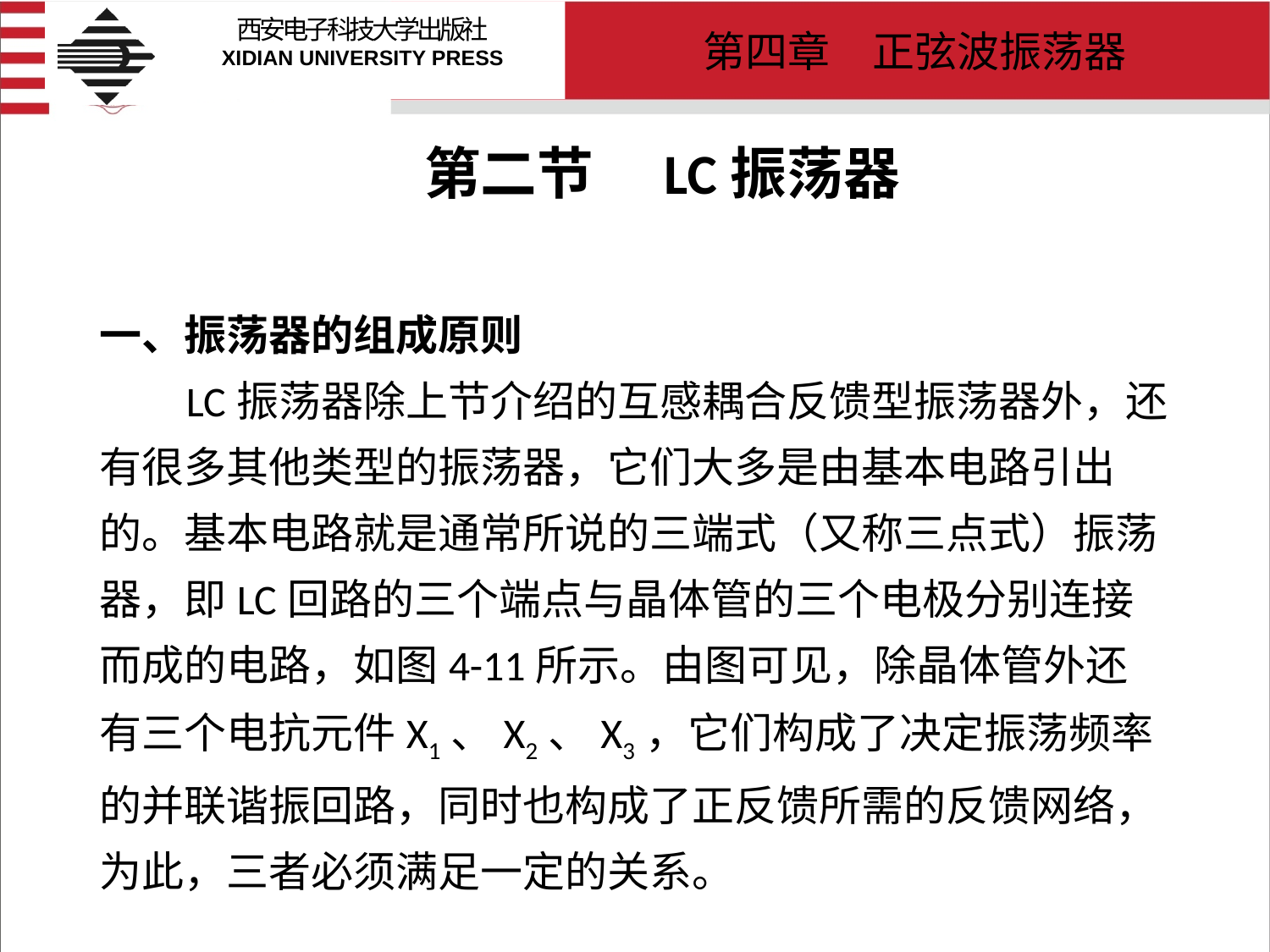

# 第二节　LC振荡器 一、振荡器的组成原则 LC振荡器除上节介绍的互感耦合反馈型振荡器外，还有很多其他类型的振荡器，它们大多是由基本电路引出的。基本电路就是通常所说的三端式（又称三点式）振荡器，即LC回路的三个端点与晶体管的三个电极分别连接而成的电路，如图4-11所示。由图可见，除晶体管外还有三个电抗元件X1、X2、X3，它们构成了决定振荡频率的并联谐振回路，同时也构成了正反馈所需的反馈网络，为此，三者必须满足一定的关系。